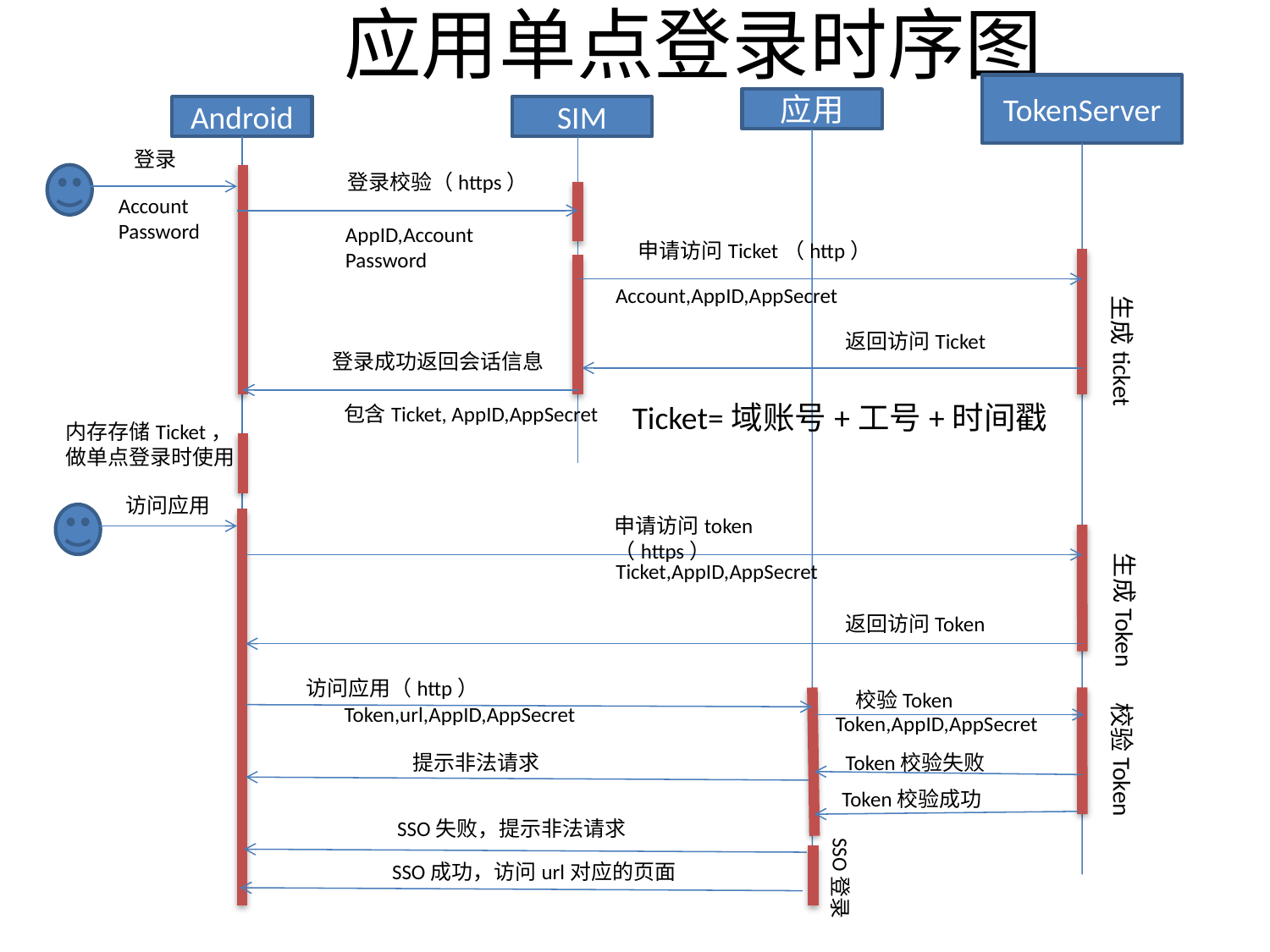

# 应用单点登录时序图
TokenServer
应用
Android
SIM
登录
登录校验（https）

Account
Password
AppID,Account
Password
申请访问Ticket（http）
Account,AppID,AppSecret
生成ticket
返回访问Ticket
登录成功返回会话信息
Ticket=域账号+工号+时间戳
包含Ticket, AppID,AppSecret
内存存储Ticket，
做单点登录时使用
访问应用

申请访问token （https）
生成Token
Ticket,AppID,AppSecret
返回访问Token
访问应用（http）
校验Token
校验Token
Token,url,AppID,AppSecret
Token,AppID,AppSecret
提示非法请求
Token校验失败
Token校验成功
SSO失败，提示非法请求
SSO登录
SSO成功，访问url对应的页面